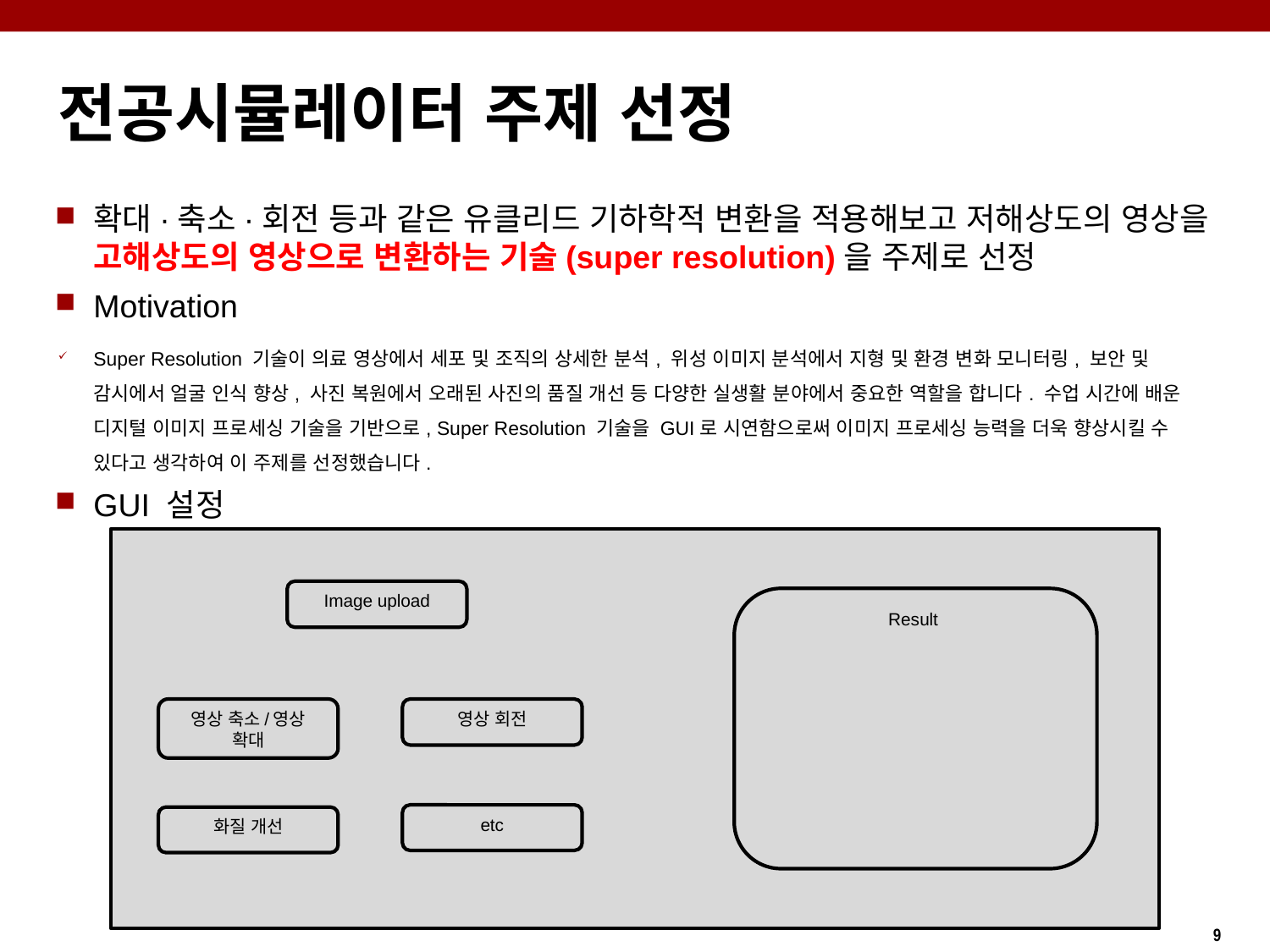

# 전공시뮬레이터 주제 선정
확대·축소·회전 등과 같은 유클리드 기하학적 변환을 적용해보고 저해상도의 영상을 고해상도의 영상으로 변환하는 기술(super resolution)을 주제로 선정
Motivation
Super Resolution 기술이 의료 영상에서 세포 및 조직의 상세한 분석, 위성 이미지 분석에서 지형 및 환경 변화 모니터링, 보안 및 감시에서 얼굴 인식 향상, 사진 복원에서 오래된 사진의 품질 개선 등 다양한 실생활 분야에서 중요한 역할을 합니다. 수업 시간에 배운 디지털 이미지 프로세싱 기술을 기반으로, Super Resolution 기술을 GUI로 시연함으로써 이미지 프로세싱 능력을 더욱 향상시킬 수 있다고 생각하여 이 주제를 선정했습니다.
GUI 설정

Image upload
Result
영상 회전
영상 축소/영상 확대
etc
화질 개선